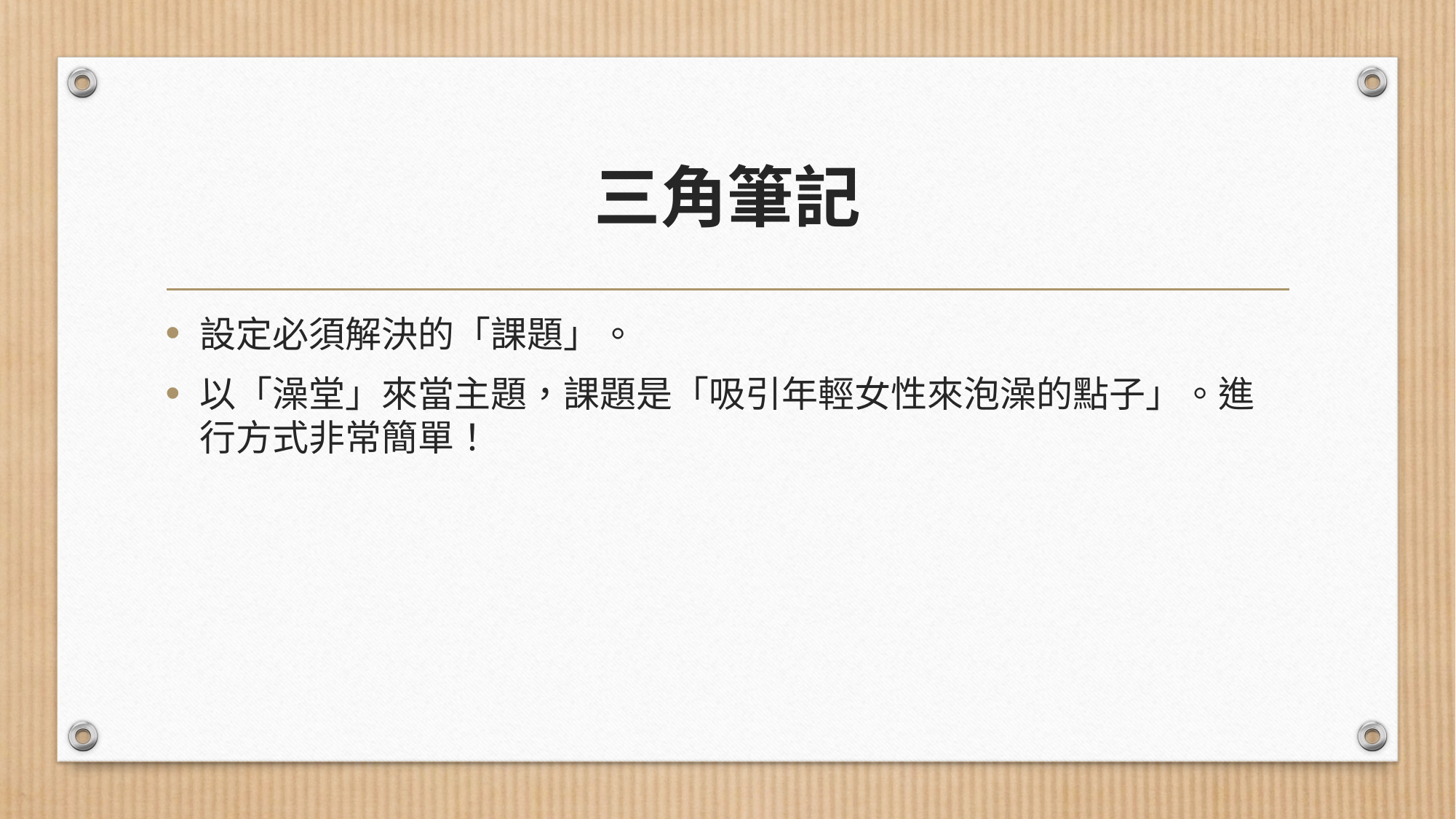

# 三角筆記
設定必須解決的「課題」。
以「澡堂」來當主題，課題是「吸引年輕女性來泡澡的點子」。進行方式非常簡單！